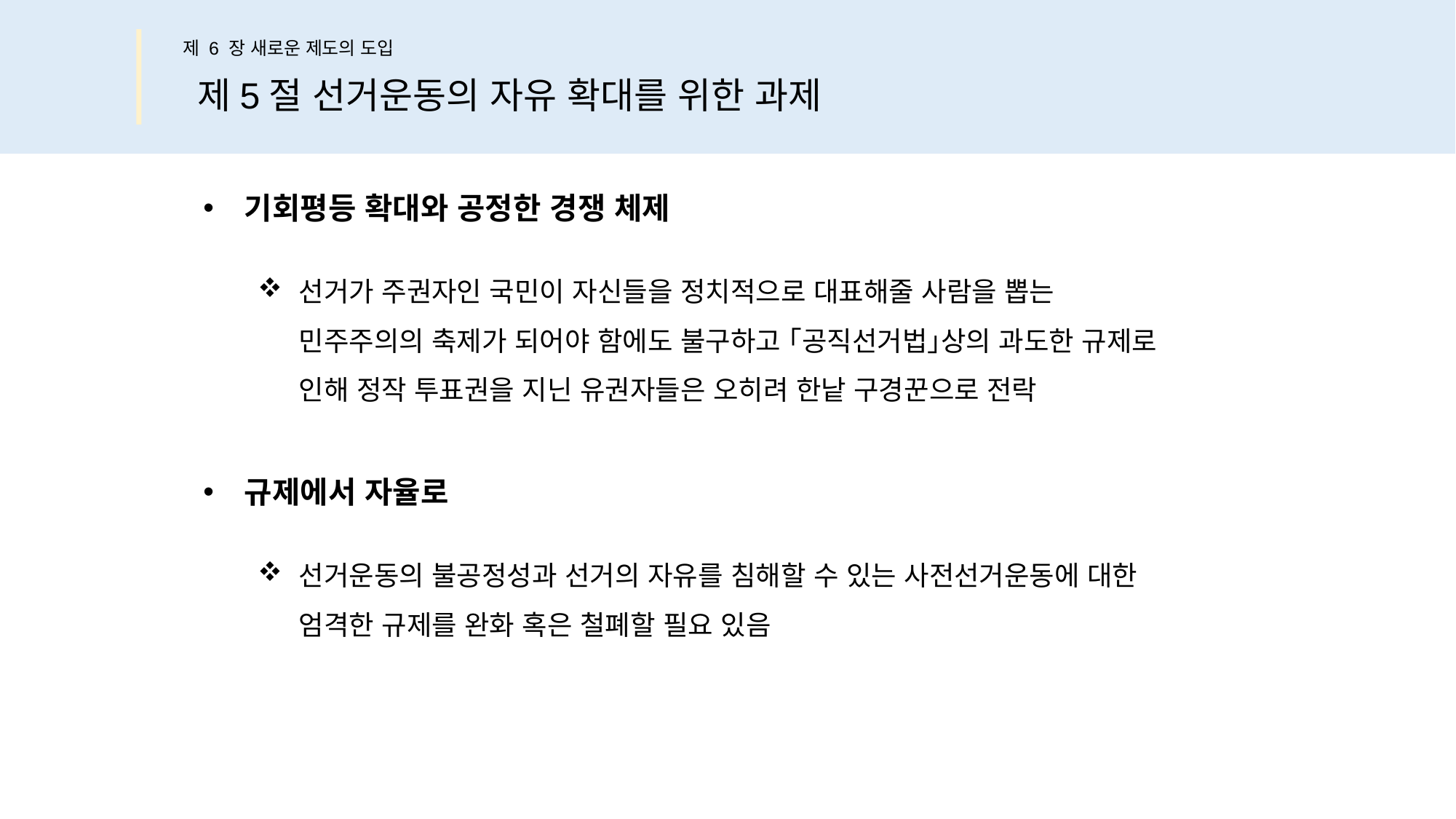

제 6 장 새로운 제도의 도입
제5절 선거운동의 자유 확대를 위한 과제
기회평등 확대와 공정한 경쟁 체제

선거가 주권자인 국민이 자신들을 정치적으로 대표해줄 사람을 뽑는
민주주의의 축제가 되어야 함에도 불구하고 ｢공직선거법｣상의 과도한 규제로
인해 정작 투표권을 지닌 유권자들은 오히려 한낱 구경꾼으로 전락

규제에서 자율로

선거운동의 불공정성과 선거의 자유를 침해할 수 있는 사전선거운동에 대한
엄격한 규제를 완화 혹은 철폐할 필요 있음